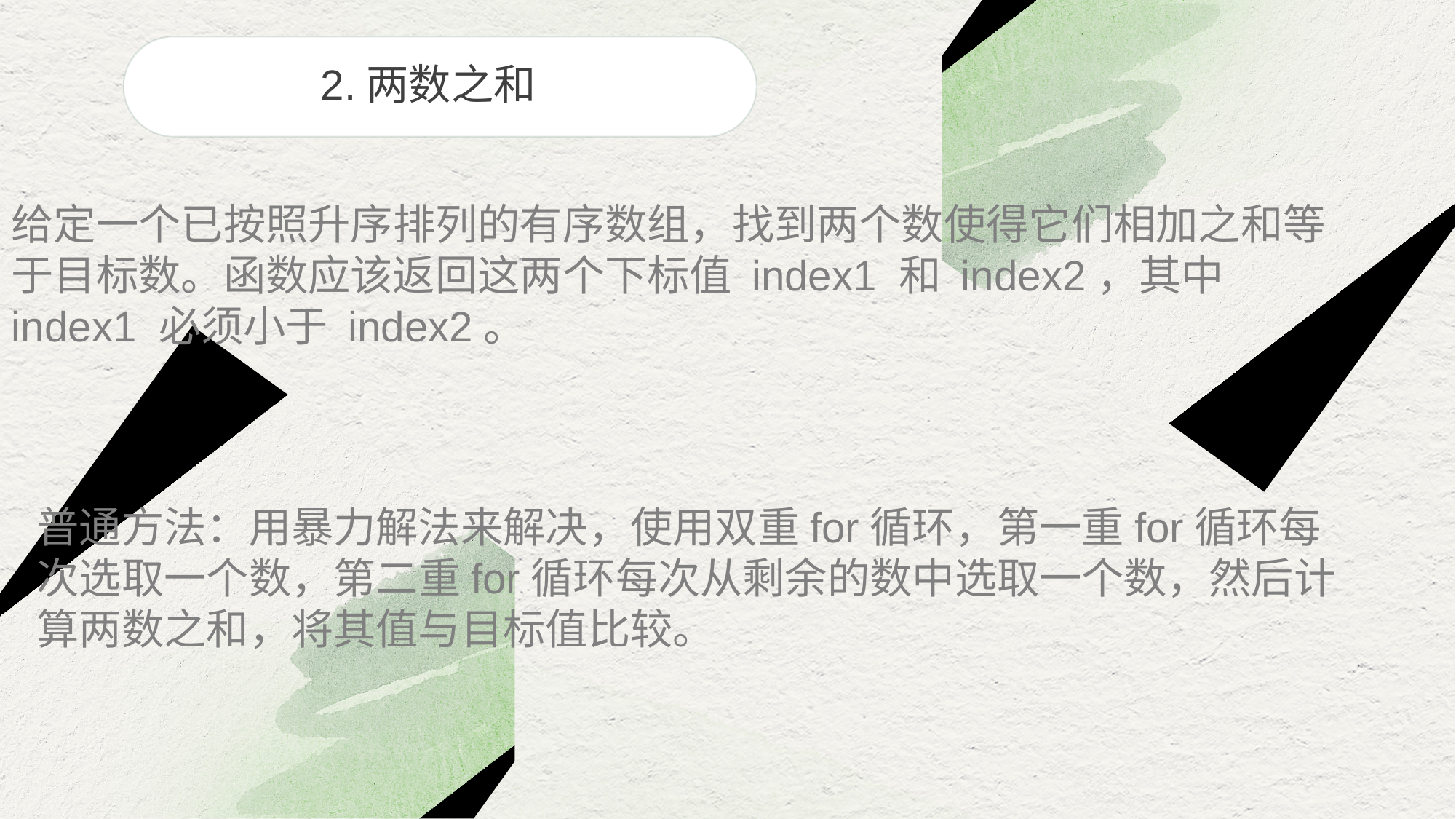

2.两数之和

给定一个已按照升序排列的有序数组，找到两个数使得它们相加之和等于目标数。函数应该返回这两个下标值 index1 和 index2，其中 index1 必须小于 index2。

普通方法：用暴力解法来解决，使用双重for循环，第一重for循环每次选取一个数，第二重for循环每次从剩余的数中选取一个数，然后计算两数之和，将其值与目标值比较。